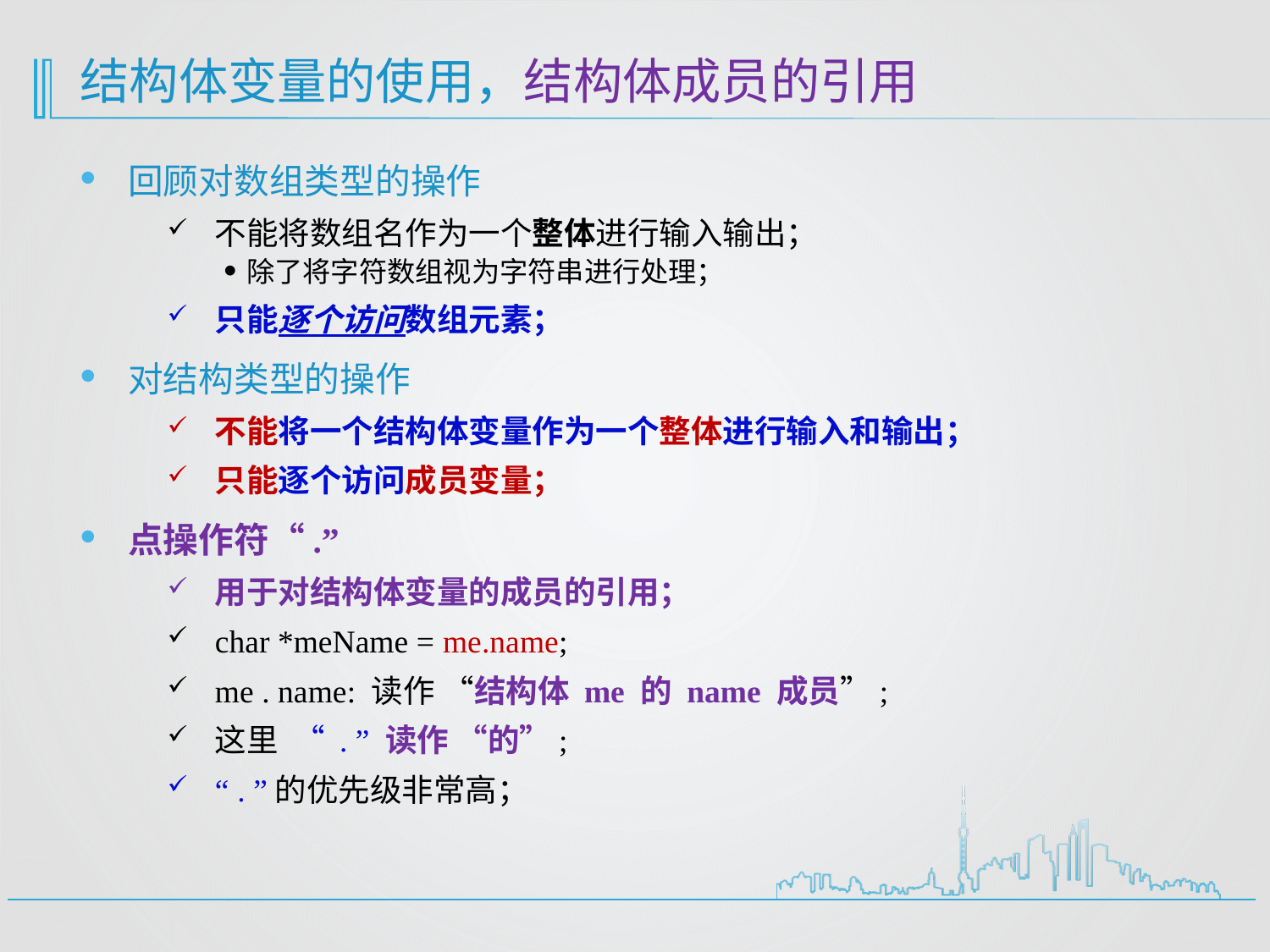

# 结构体变量的使用，结构体成员的引用
回顾对数组类型的操作
不能将数组名作为一个整体进行输入输出；
除了将字符数组视为字符串进行处理；
只能逐个访问数组元素；
对结构类型的操作
不能将一个结构体变量作为一个整体进行输入和输出；
只能逐个访问成员变量；
点操作符“.”
用于对结构体变量的成员的引用；
char *meName = me.name;
me . name: 读作 “结构体 me 的 name 成员”;
这里  “ . ” 读作 “的”;
“ . ”的优先级非常高；